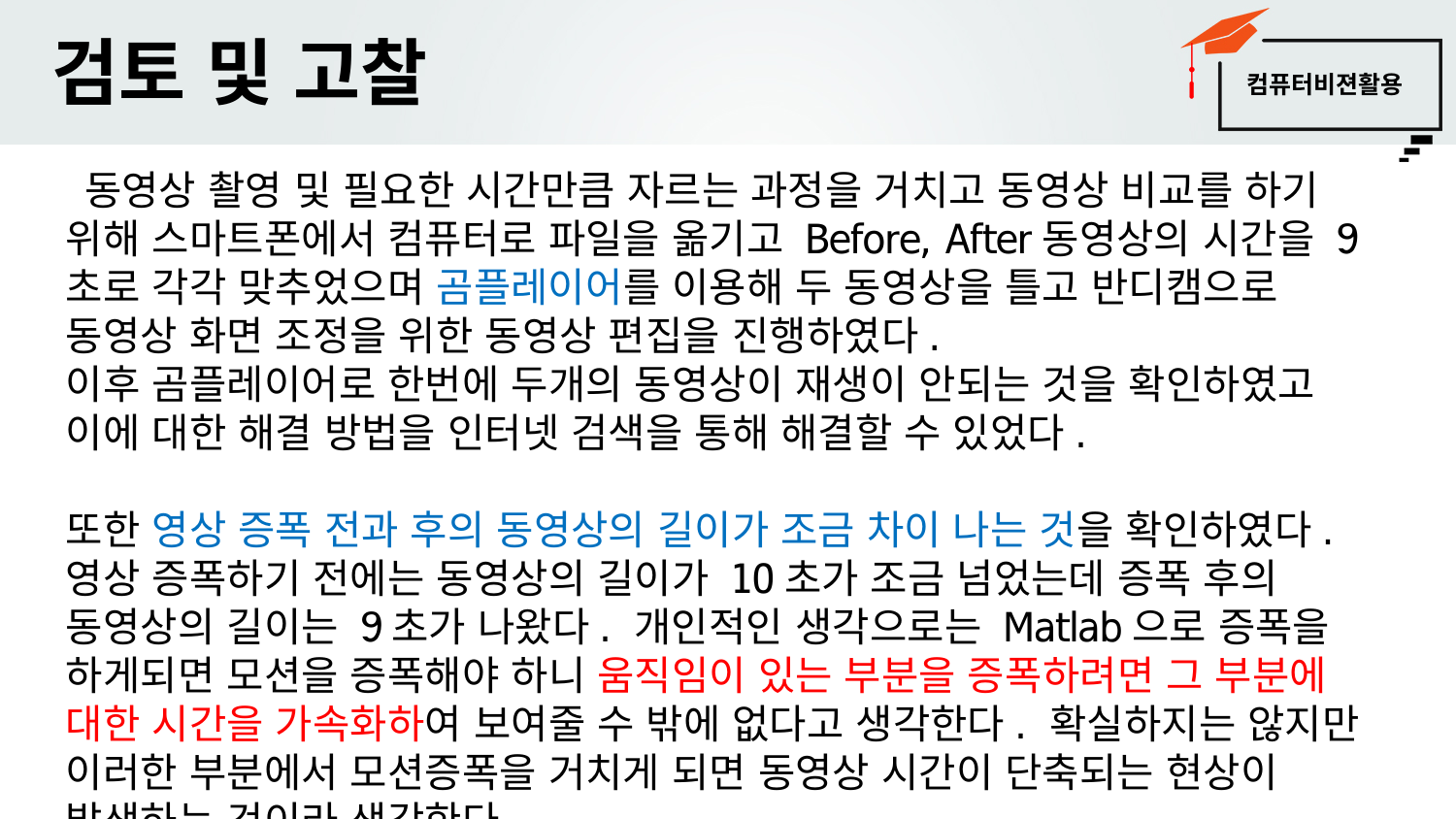

# 검토 및 고찰

컴퓨터비젼활용
 동영상 촬영 및 필요한 시간만큼 자르는 과정을 거치고 동영상 비교를 하기 위해 스마트폰에서 컴퓨터로 파일을 옮기고 Before, After동영상의 시간을 9초로 각각 맞추었으며 곰플레이어를 이용해 두 동영상을 틀고 반디캠으로 동영상 화면 조정을 위한 동영상 편집을 진행하였다.
이후 곰플레이어로 한번에 두개의 동영상이 재생이 안되는 것을 확인하였고 이에 대한 해결 방법을 인터넷 검색을 통해 해결할 수 있었다.

또한 영상 증폭 전과 후의 동영상의 길이가 조금 차이 나는 것을 확인하였다.
영상 증폭하기 전에는 동영상의 길이가 10초가 조금 넘었는데 증폭 후의 동영상의 길이는 9초가 나왔다. 개인적인 생각으로는 Matlab으로 증폭을 하게되면 모션을 증폭해야 하니 움직임이 있는 부분을 증폭하려면 그 부분에 대한 시간을 가속화하여 보여줄 수 밖에 없다고 생각한다. 확실하지는 않지만 이러한 부분에서 모션증폭을 거치게 되면 동영상 시간이 단축되는 현상이 발생하는 것이라 생각한다.